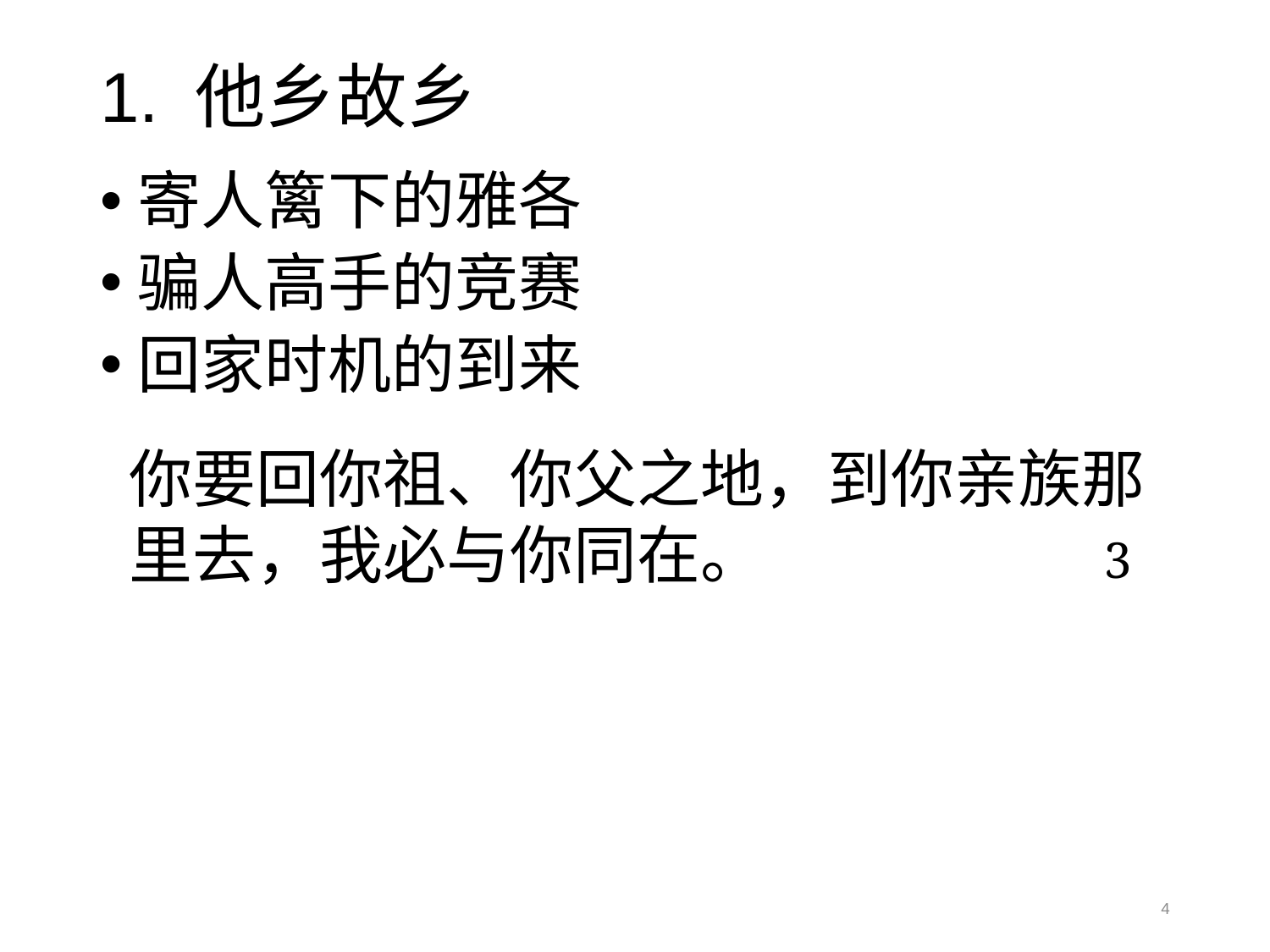

# 1. 他乡故乡
寄人篱下的雅各
骗人高手的竞赛
回家时机的到来
你要回你祖、你父之地，到你亲族那里去，我必与你同在。   		     3
4